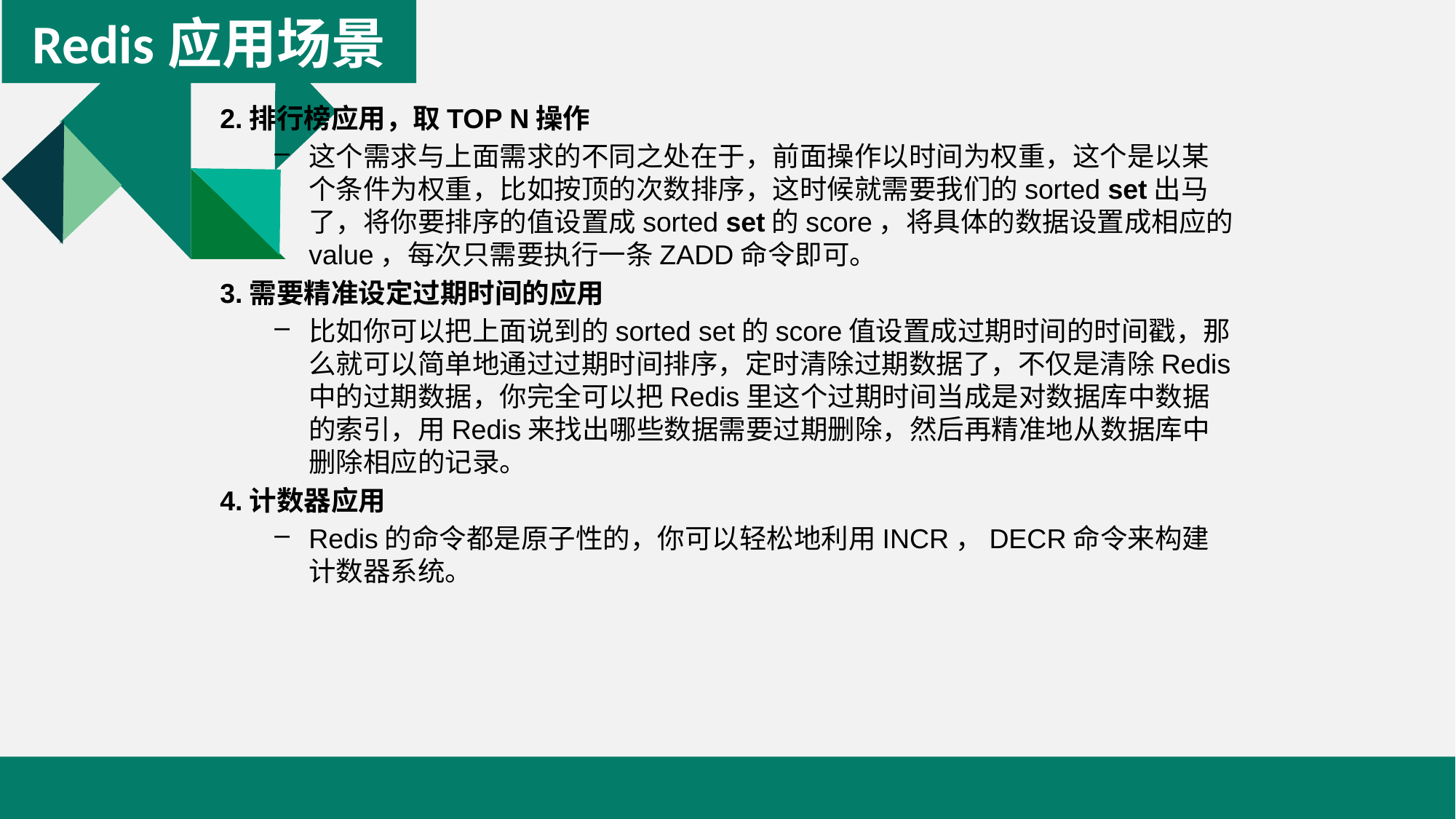

Redis应用场景
2.排行榜应用，取TOP N操作
这个需求与上面需求的不同之处在于，前面操作以时间为权重，这个是以某个条件为权重，比如按顶的次数排序，这时候就需要我们的sorted set出马了，将你要排序的值设置成sorted set的score，将具体的数据设置成相应的value，每次只需要执行一条ZADD命令即可。
3.需要精准设定过期时间的应用
比如你可以把上面说到的sorted set的score值设置成过期时间的时间戳，那么就可以简单地通过过期时间排序，定时清除过期数据了，不仅是清除Redis中的过期数据，你完全可以把Redis里这个过期时间当成是对数据库中数据的索引，用Redis来找出哪些数据需要过期删除，然后再精准地从数据库中删除相应的记录。
4.计数器应用
Redis的命令都是原子性的，你可以轻松地利用INCR，DECR命令来构建计数器系统。